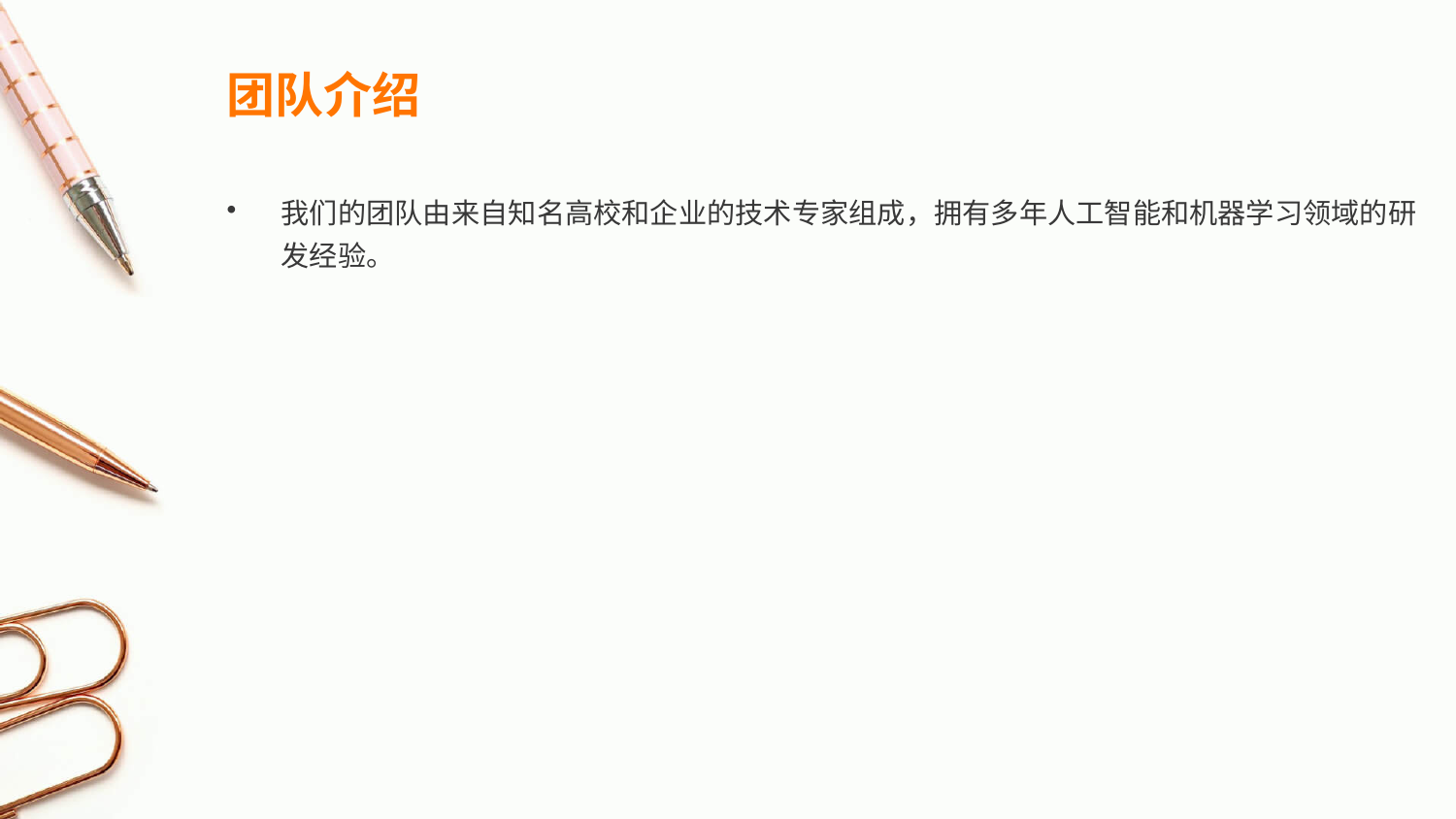

团队介绍
我们的团队由来自知名高校和企业的技术专家组成，拥有多年人工智能和机器学习领域的研发经验。